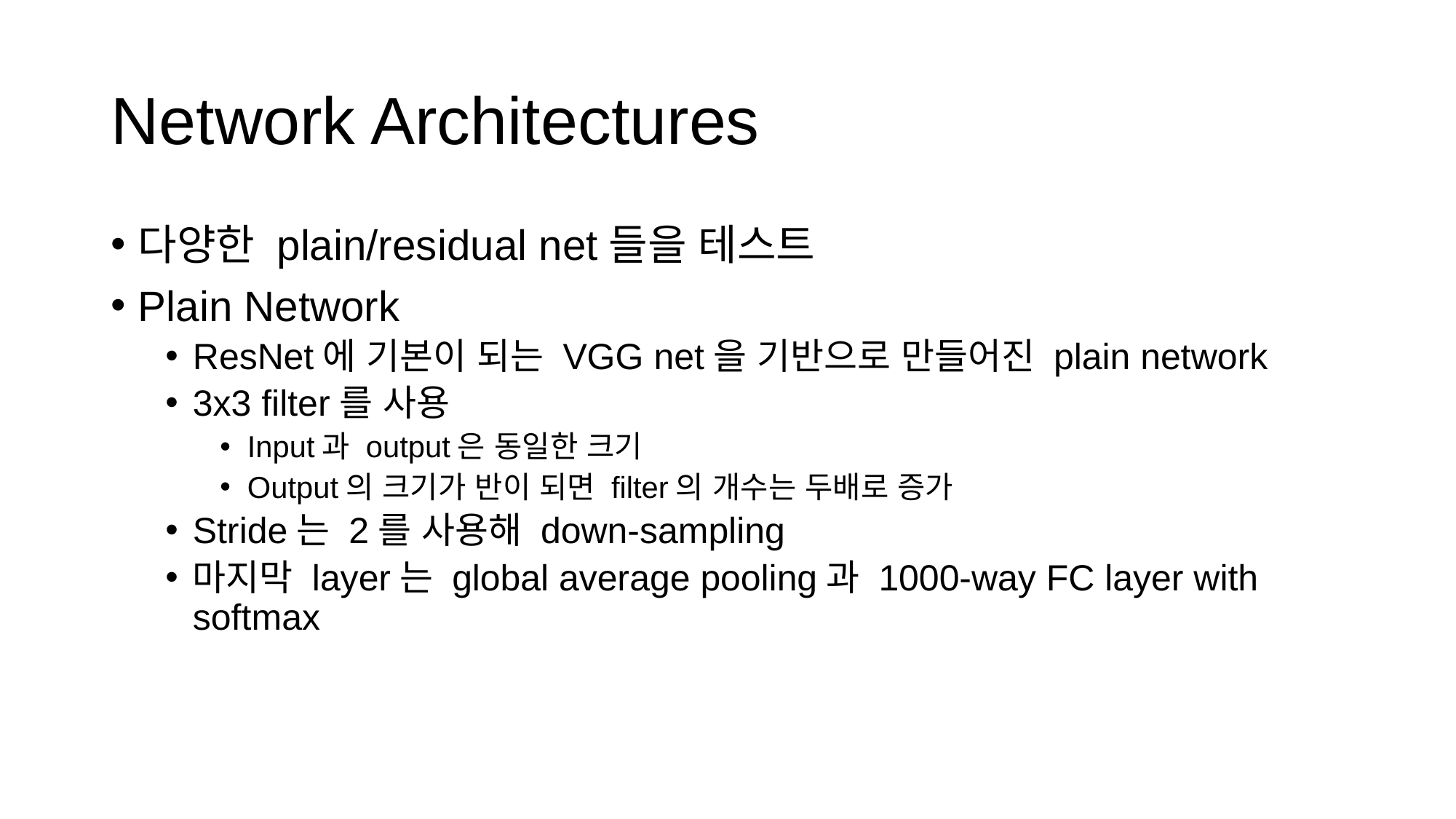

# Network Architectures
다양한 plain/residual net들을 테스트
Plain Network
ResNet에 기본이 되는 VGG net을 기반으로 만들어진 plain network
3x3 filter를 사용
Input과 output은 동일한 크기
Output의 크기가 반이 되면 filter의 개수는 두배로 증가
Stride는 2를 사용해 down-sampling
마지막 layer는 global average pooling과 1000-way FC layer with softmax